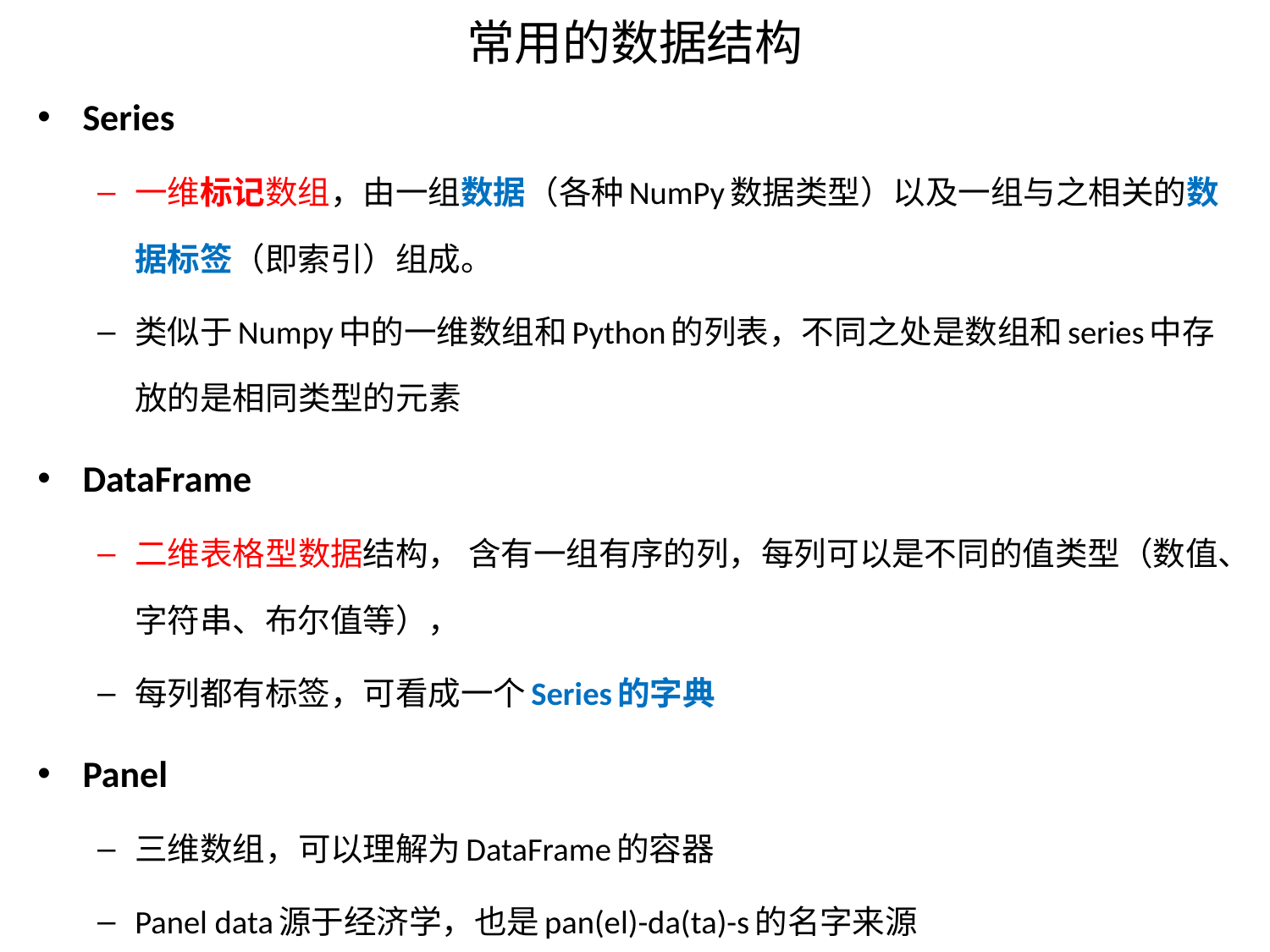

# 常用的数据结构
Series
一维标记数组，由一组数据（各种NumPy数据类型）以及一组与之相关的数据标签（即索引）组成。
类似于Numpy中的一维数组和Python的列表，不同之处是数组和series中存放的是相同类型的元素
DataFrame
二维表格型数据结构， 含有一组有序的列，每列可以是不同的值类型（数值、字符串、布尔值等），
每列都有标签，可看成一个Series的字典
Panel
三维数组，可以理解为DataFrame的容器
Panel data源于经济学，也是pan(el)-da(ta)-s的名字来源